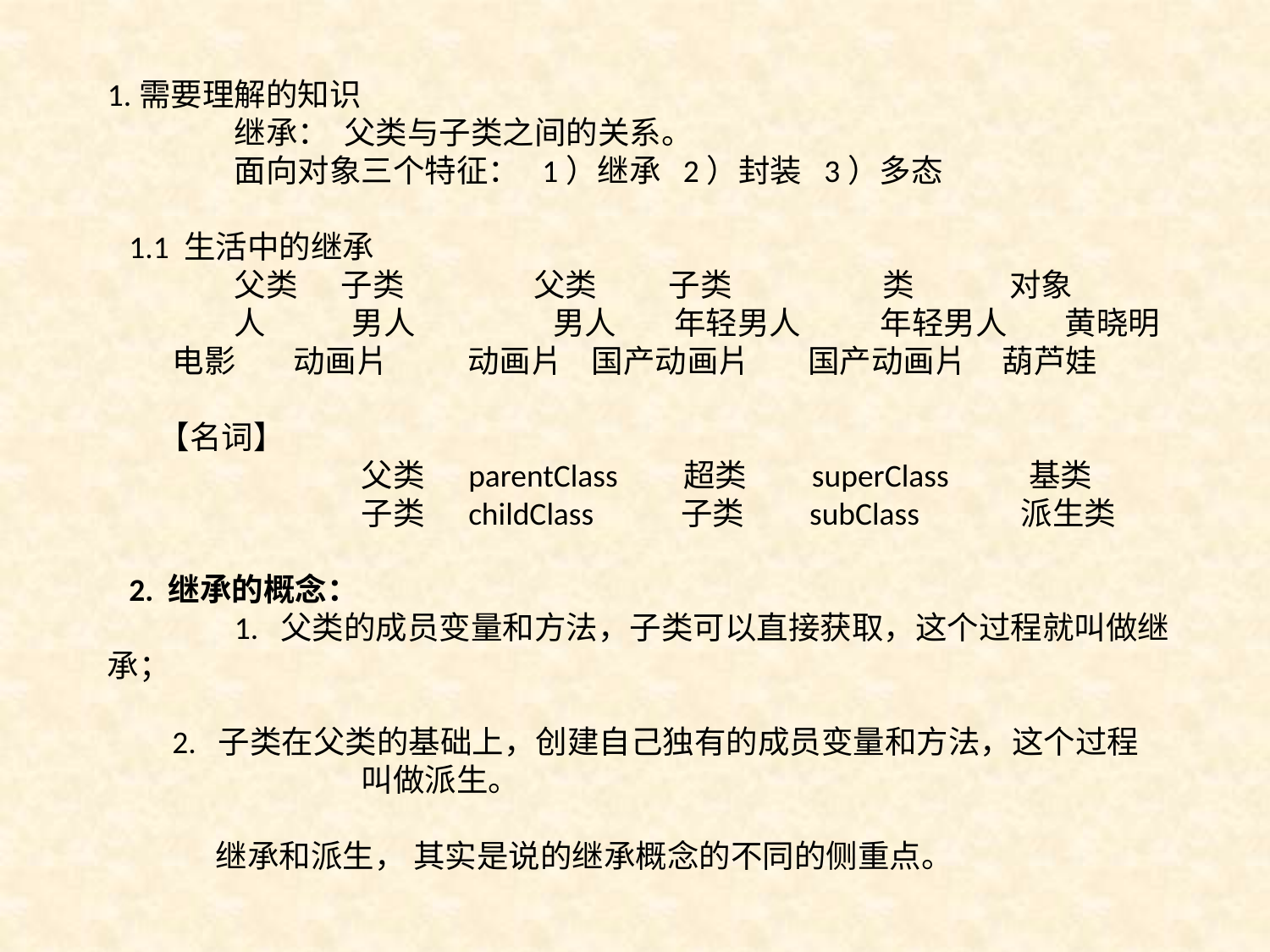

1.需要理解的知识
	继承：  父类与子类之间的关系。
	面向对象三个特征：  1）继承  2）封装  3）多态

   1.1 生活中的继承
	父类      子类                  父类          子类                     类             对象
	人            男人	         男人        年轻男人           年轻男人        黄晓明
        电影        动画片           动画片    国产动画片        国产动画片     葫芦娃

      【名词】
		父类     parentClass        超类        superClass          基类
		子类     childClass           子类        subClass             派生类

   2. 继承的概念：
	1.  父类的成员变量和方法，子类可以直接获取，这个过程就叫做继承；

         2.  子类在父类的基础上，创建自己独有的成员变量和方法，这个过程
		叫做派生。

              继承和派生， 其实是说的继承概念的不同的侧重点。